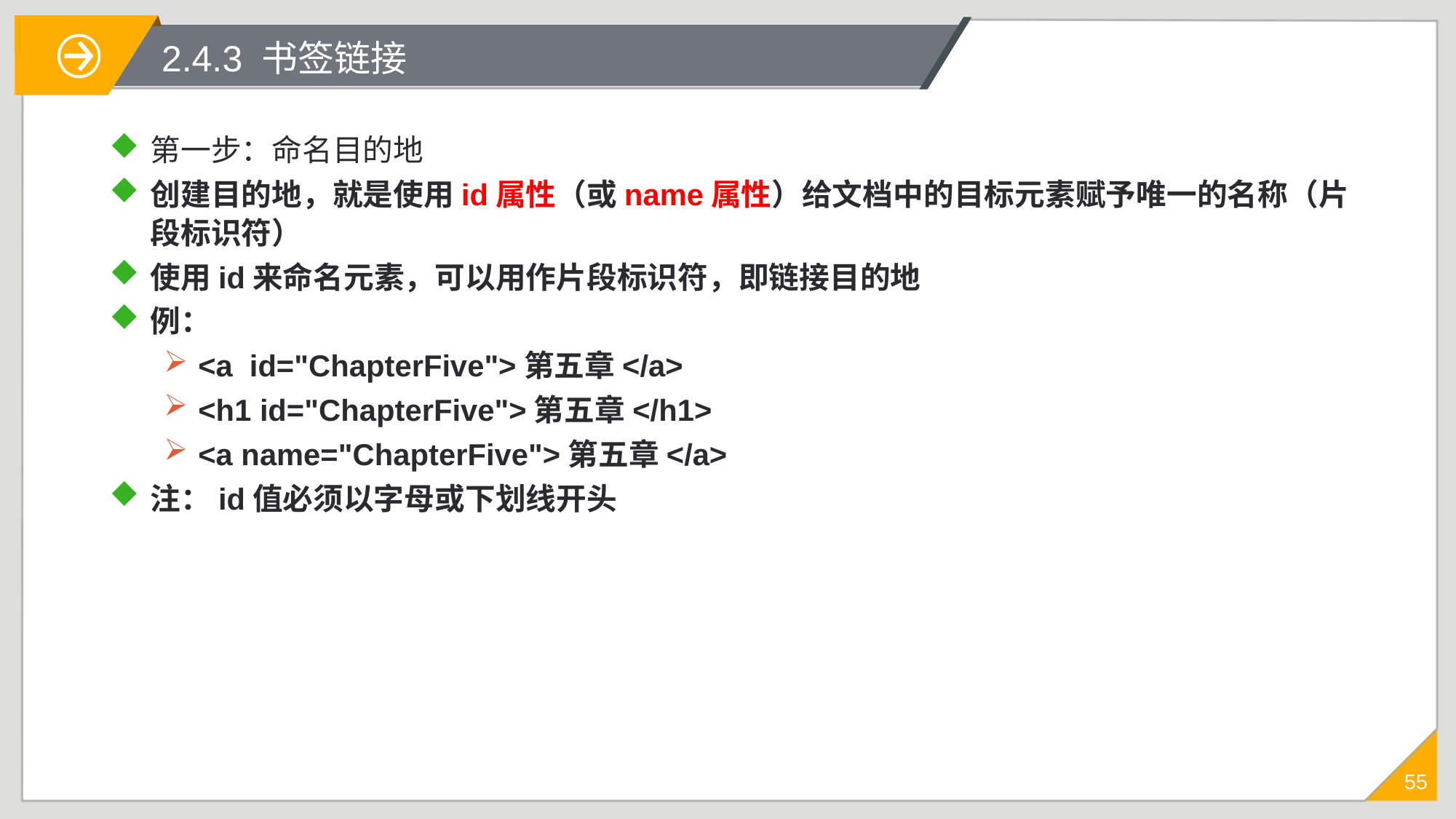

# 2.4.3 书签链接
第一步：命名目的地
创建目的地，就是使用id属性（或name属性）给文档中的目标元素赋予唯一的名称（片段标识符）
使用id来命名元素，可以用作片段标识符，即链接目的地
例：
<a  id="ChapterFive">第五章</a>
<h1 id="ChapterFive">第五章</h1>
<a name="ChapterFive">第五章</a>
注：id值必须以字母或下划线开头